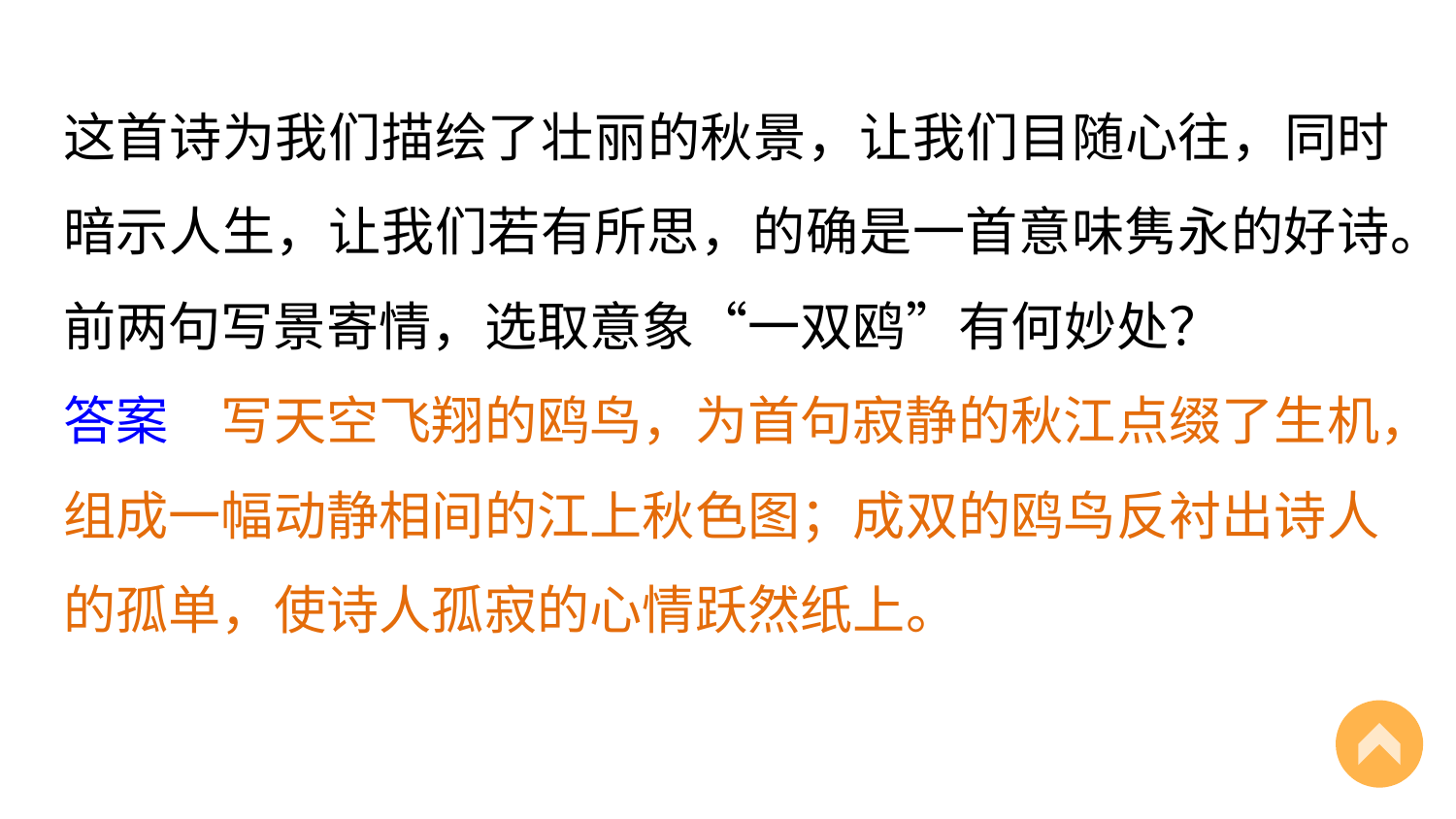

这首诗为我们描绘了壮丽的秋景，让我们目随心往，同时暗示人生，让我们若有所思，的确是一首意味隽永的好诗。
前两句写景寄情，选取意象“一双鸥”有何妙处？
答案　写天空飞翔的鸥鸟，为首句寂静的秋江点缀了生机，组成一幅动静相间的江上秋色图；成双的鸥鸟反衬出诗人的孤单，使诗人孤寂的心情跃然纸上。